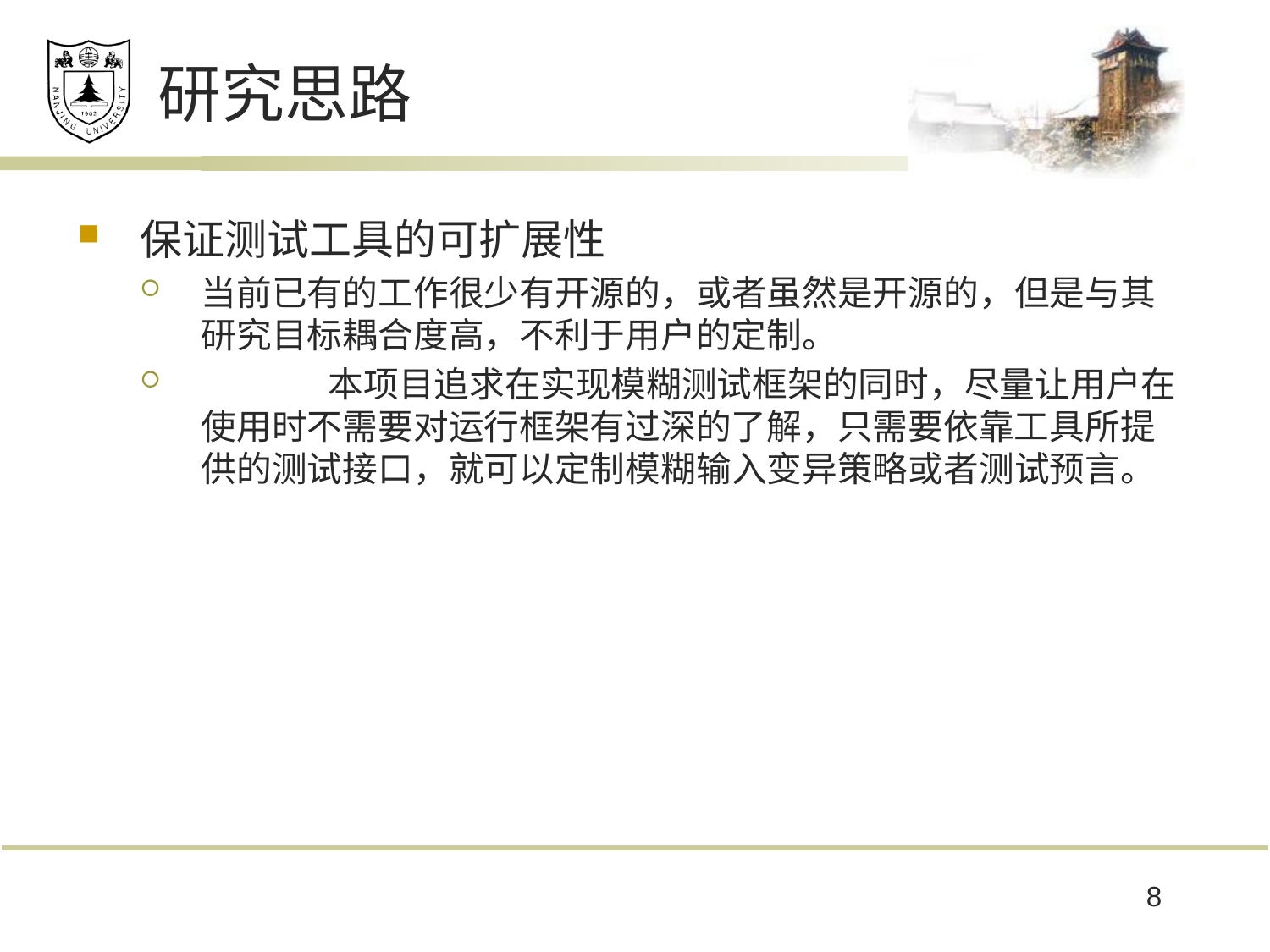

# 研究思路
保证测试工具的可扩展性
当前已有的工作很少有开源的，或者虽然是开源的，但是与其研究目标耦合度高，不利于用户的定制。
	本项目追求在实现模糊测试框架的同时，尽量让用户在使用时不需要对运行框架有过深的了解，只需要依靠工具所提供的测试接口，就可以定制模糊输入变异策略或者测试预言。

8